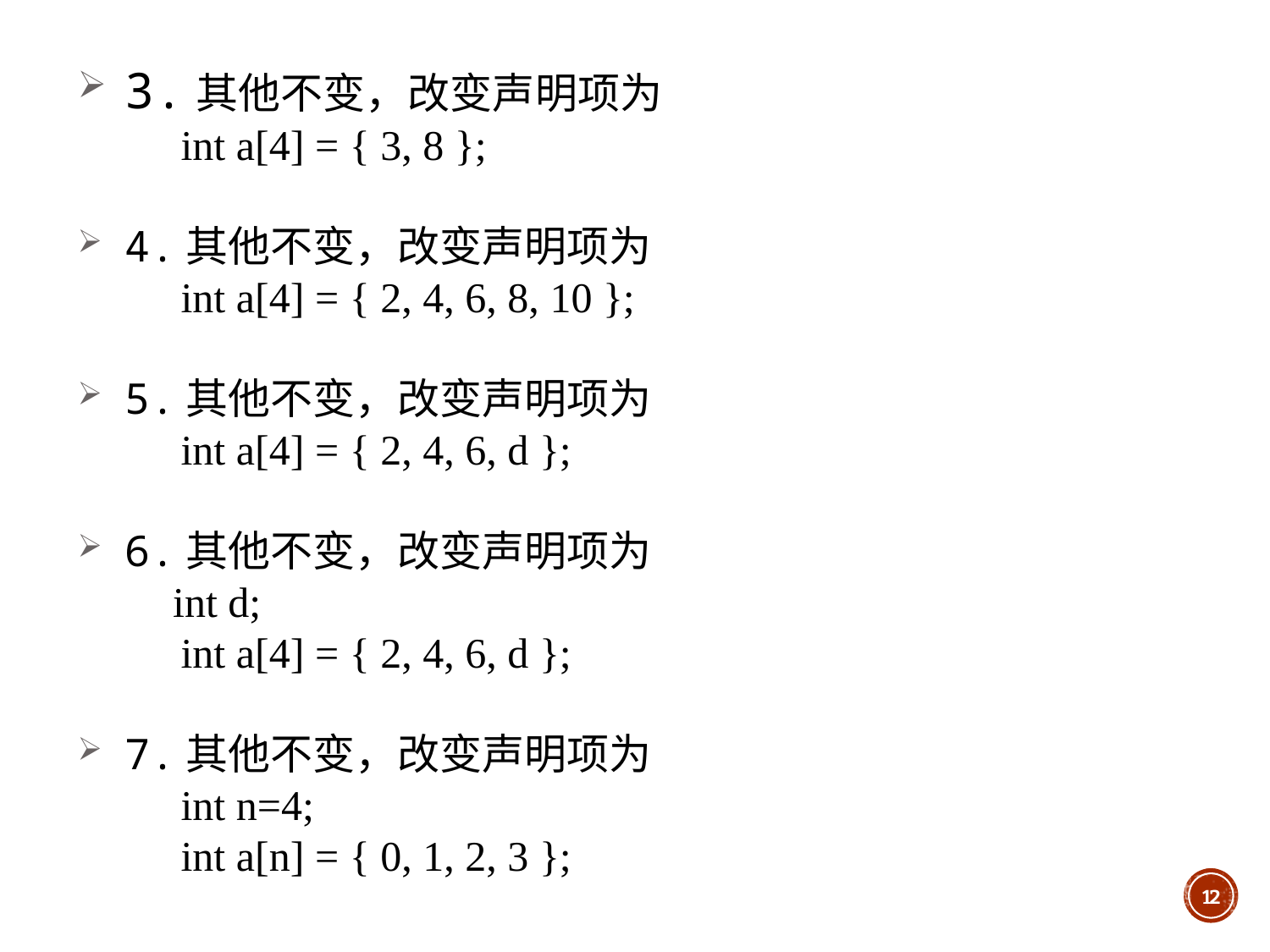

3.其他不变，改变声明项为
	int a[4] = { 3, 8 };

4.其他不变，改变声明项为
	int a[4] = { 2, 4, 6, 8, 10 };

5.其他不变，改变声明项为
	int a[4] = { 2, 4, 6, d };

6.其他不变，改变声明项为
   int d;
	int a[4] = { 2, 4, 6, d };

7.其他不变，改变声明项为
	int n=4;
	int a[n] = { 0, 1, 2, 3 };
12